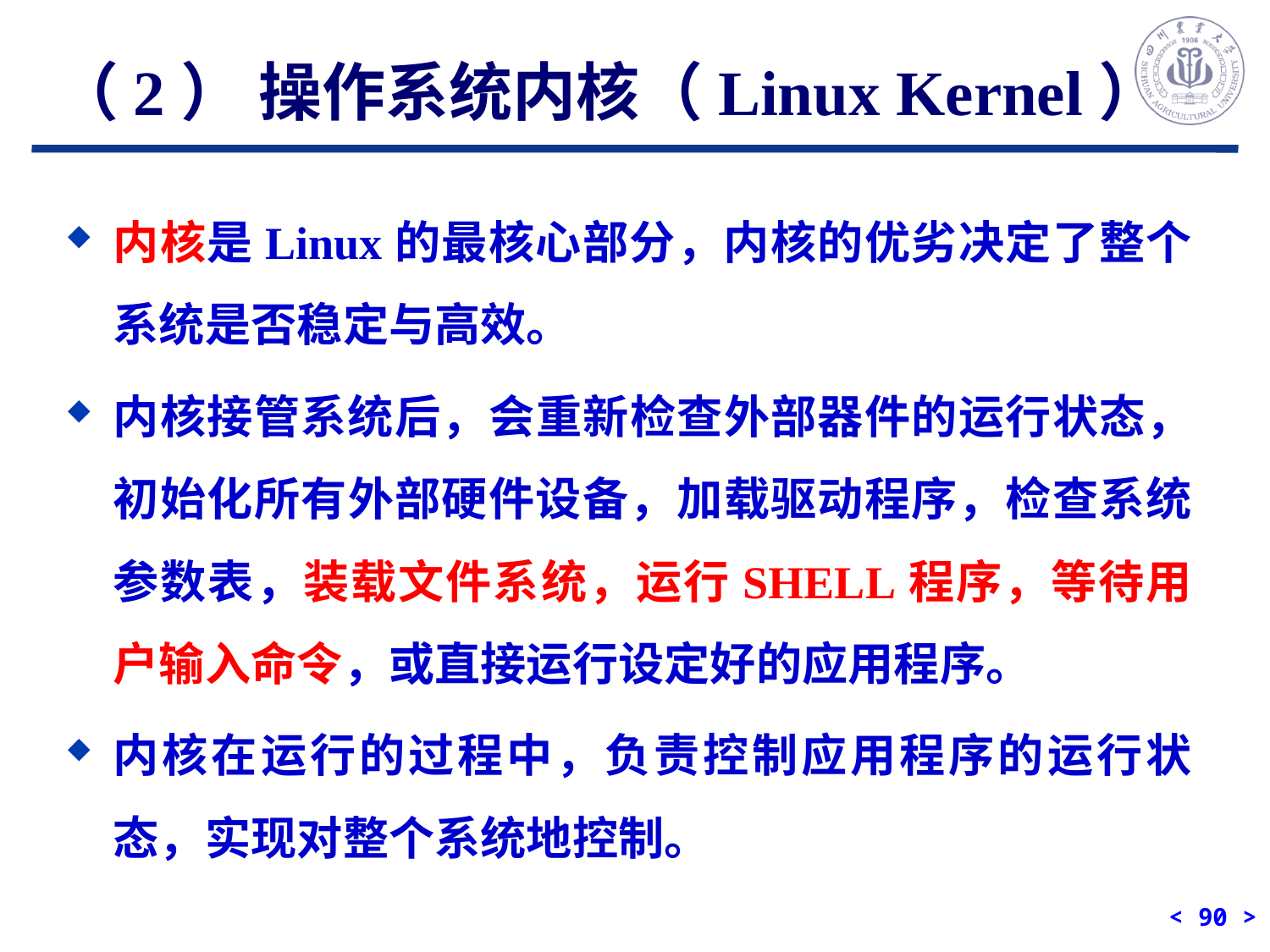

# （2） 操作系统内核（Linux Kernel）
内核是Linux的最核心部分，内核的优劣决定了整个系统是否稳定与高效。
内核接管系统后，会重新检查外部器件的运行状态，初始化所有外部硬件设备，加载驱动程序，检查系统参数表，装载文件系统，运行SHELL程序，等待用户输入命令，或直接运行设定好的应用程序。
内核在运行的过程中，负责控制应用程序的运行状态，实现对整个系统地控制。